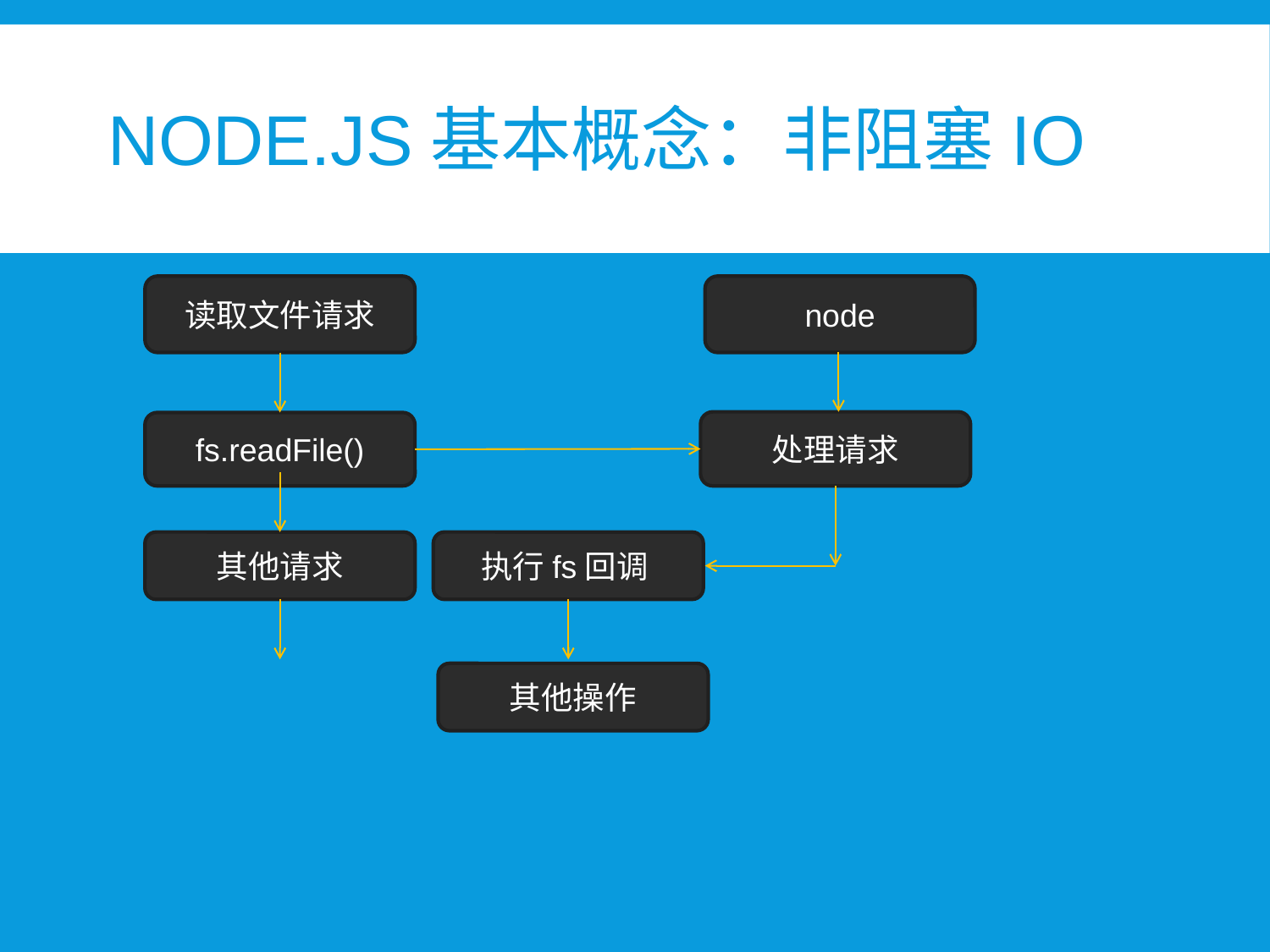

# Node.js基本概念：非阻塞IO
读取文件请求
node

处理请求
fs.readFile()
其他请求
执行fs回调
其他操作